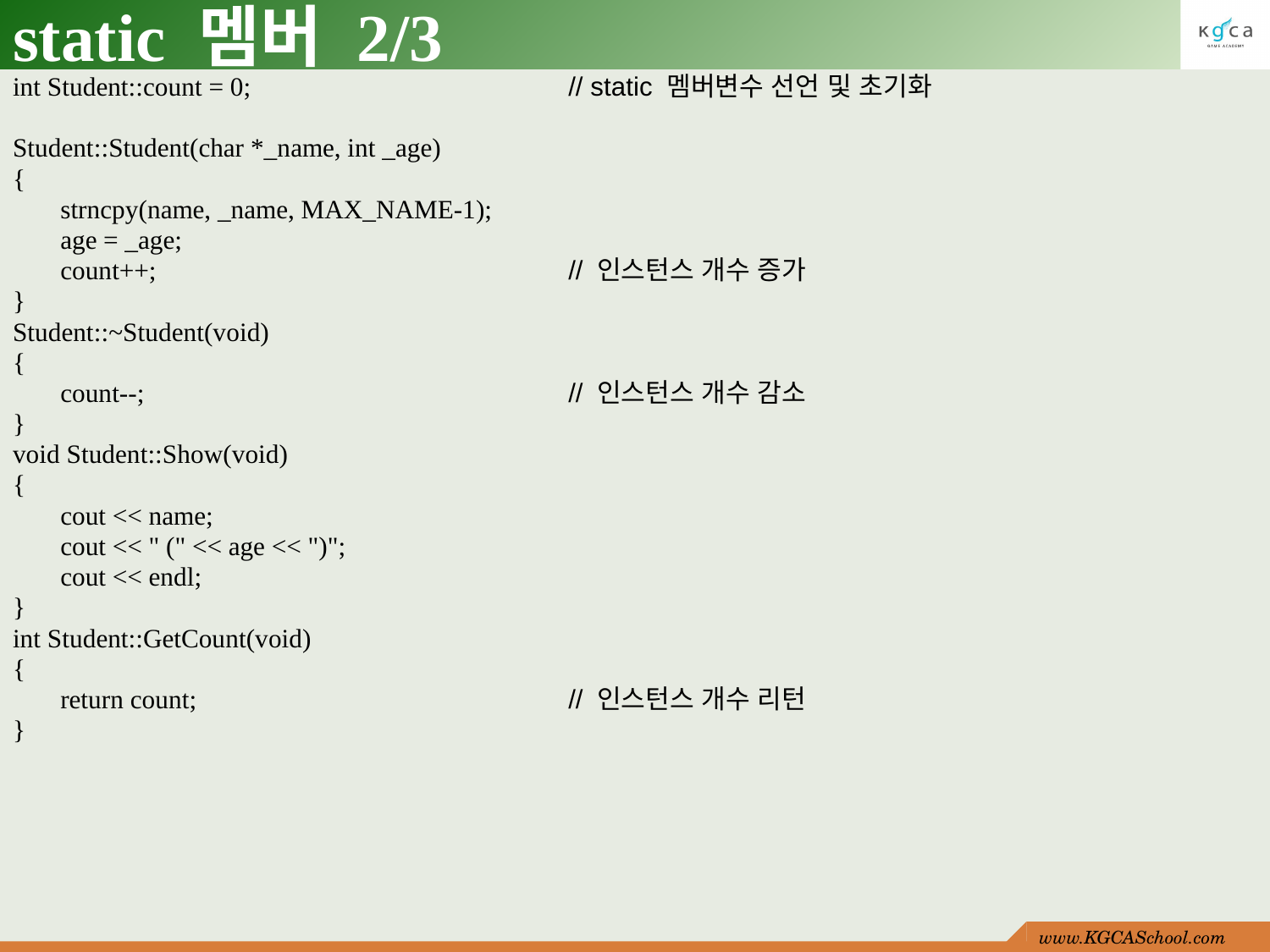

# static 멤버 2/3
int Student::count = 0;			// static 멤버변수 선언 및 초기화

Student::Student(char *_name, int _age)
{
	strncpy(name, _name, MAX_NAME-1);
	age = _age;
	count++;				// 인스턴스 개수 증가
}
Student::~Student(void)
{
	count--;				// 인스턴스 개수 감소
}
void Student::Show(void)
{
	cout << name;
	cout << " (" << age << ")";
	cout << endl;
}
int Student::GetCount(void)
{
	return count;			// 인스턴스 개수 리턴
}